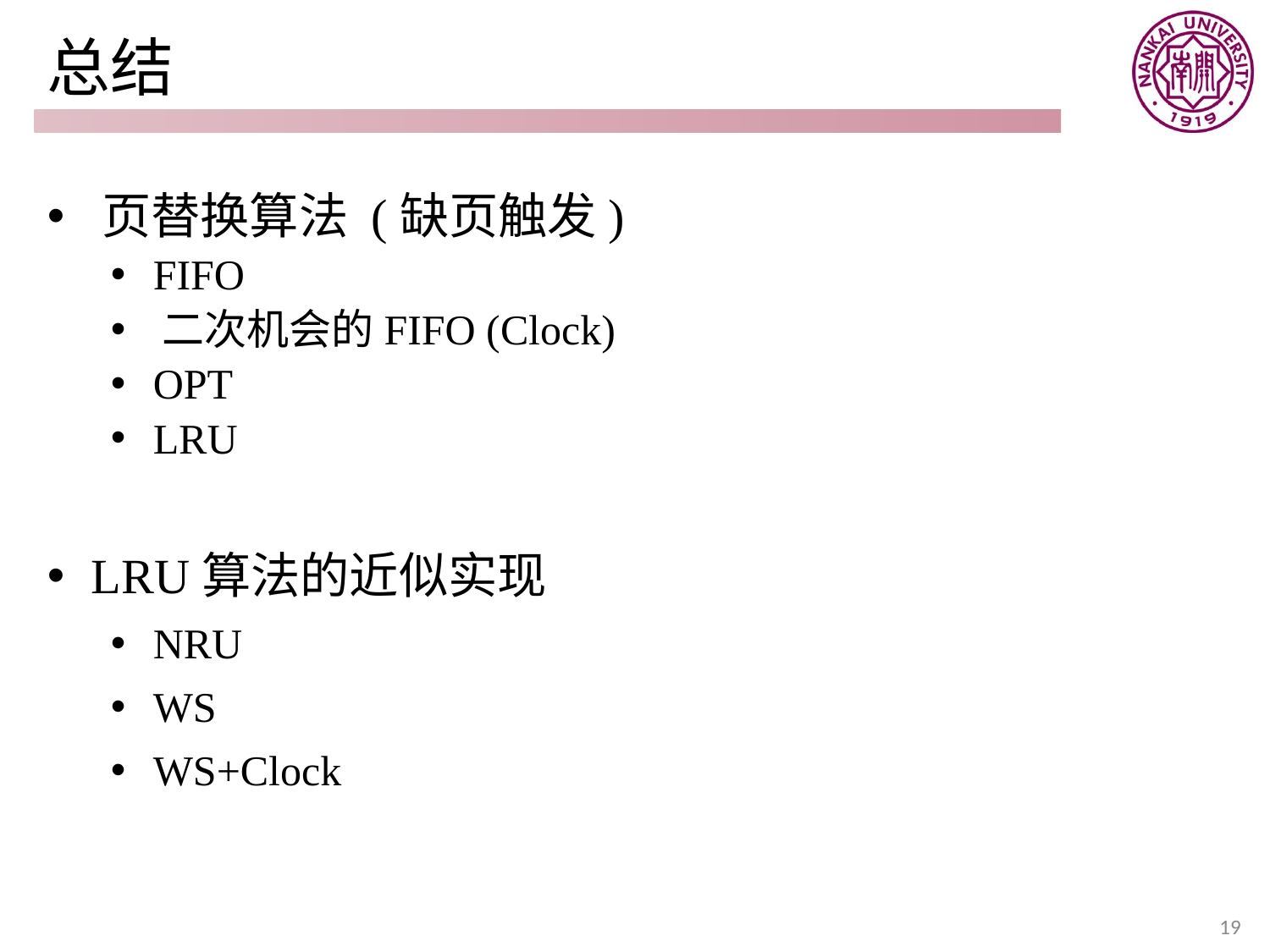

# 总结
 页替换算法 (缺页触发)
 FIFO
 二次机会的FIFO (Clock)
 OPT
 LRU

 LRU算法的近似实现
 NRU
 WS
 WS+Clock
19